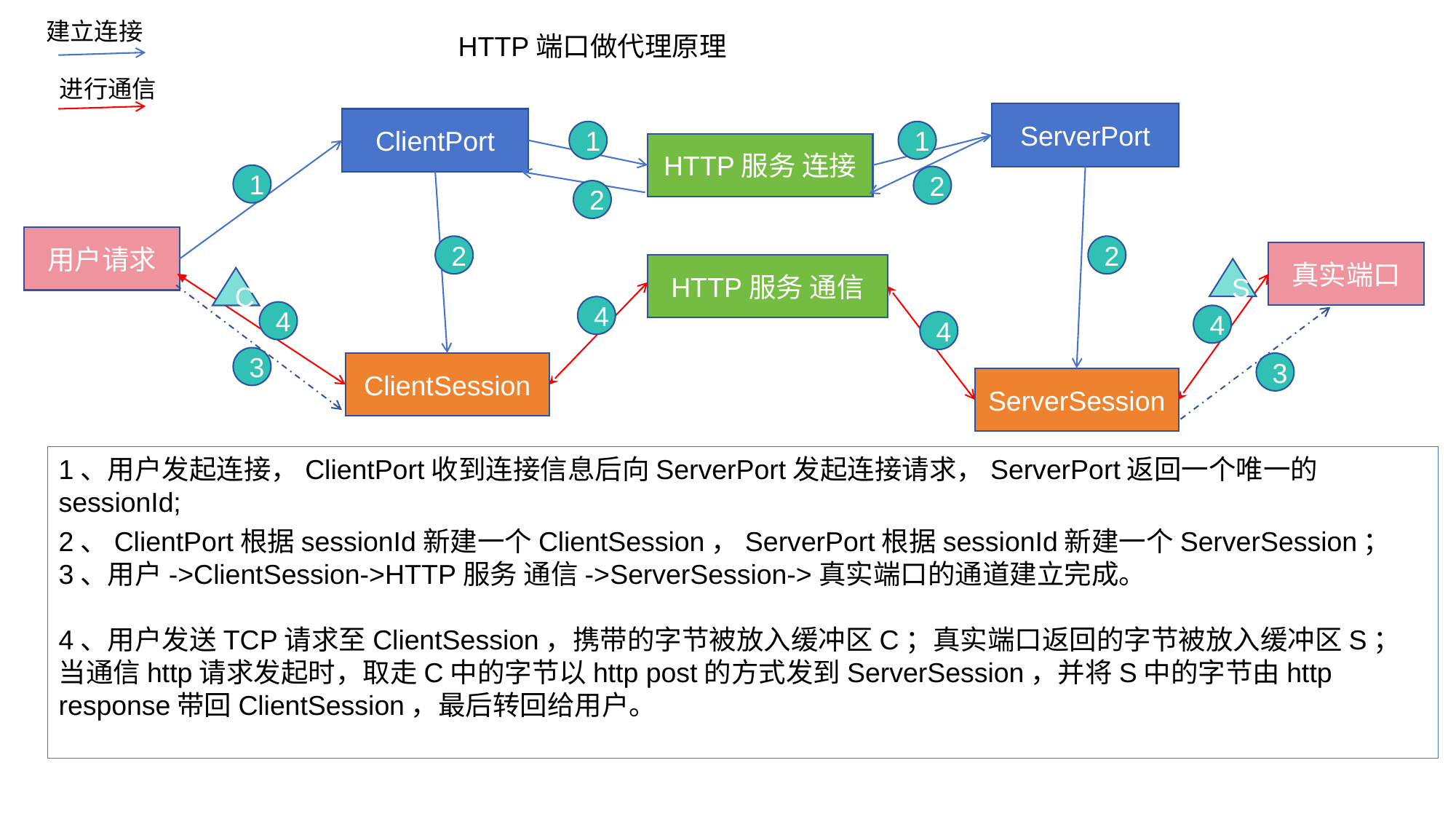

建立连接
HTTP端口做代理原理
进行通信
ServerPort
ClientPort
1
1
HTTP服务 连接
1
2
2
用户请求
2
2
真实端口
HTTP服务 通信
S
C
4
4
4
4
3
ClientSession
3
ServerSession
1、用户发起连接，ClientPort收到连接信息后向ServerPort发起连接请求，ServerPort返回一个唯一的sessionId;
2、ClientPort根据sessionId新建一个ClientSession，ServerPort根据sessionId新建一个ServerSession；
3、用户->ClientSession->HTTP服务 通信->ServerSession->真实端口的通道建立完成。

4、用户发送TCP请求至ClientSession，携带的字节被放入缓冲区C；真实端口返回的字节被放入缓冲区S；当通信http请求发起时，取走C中的字节以http post的方式发到ServerSession，并将S中的字节由http response带回ClientSession，最后转回给用户。